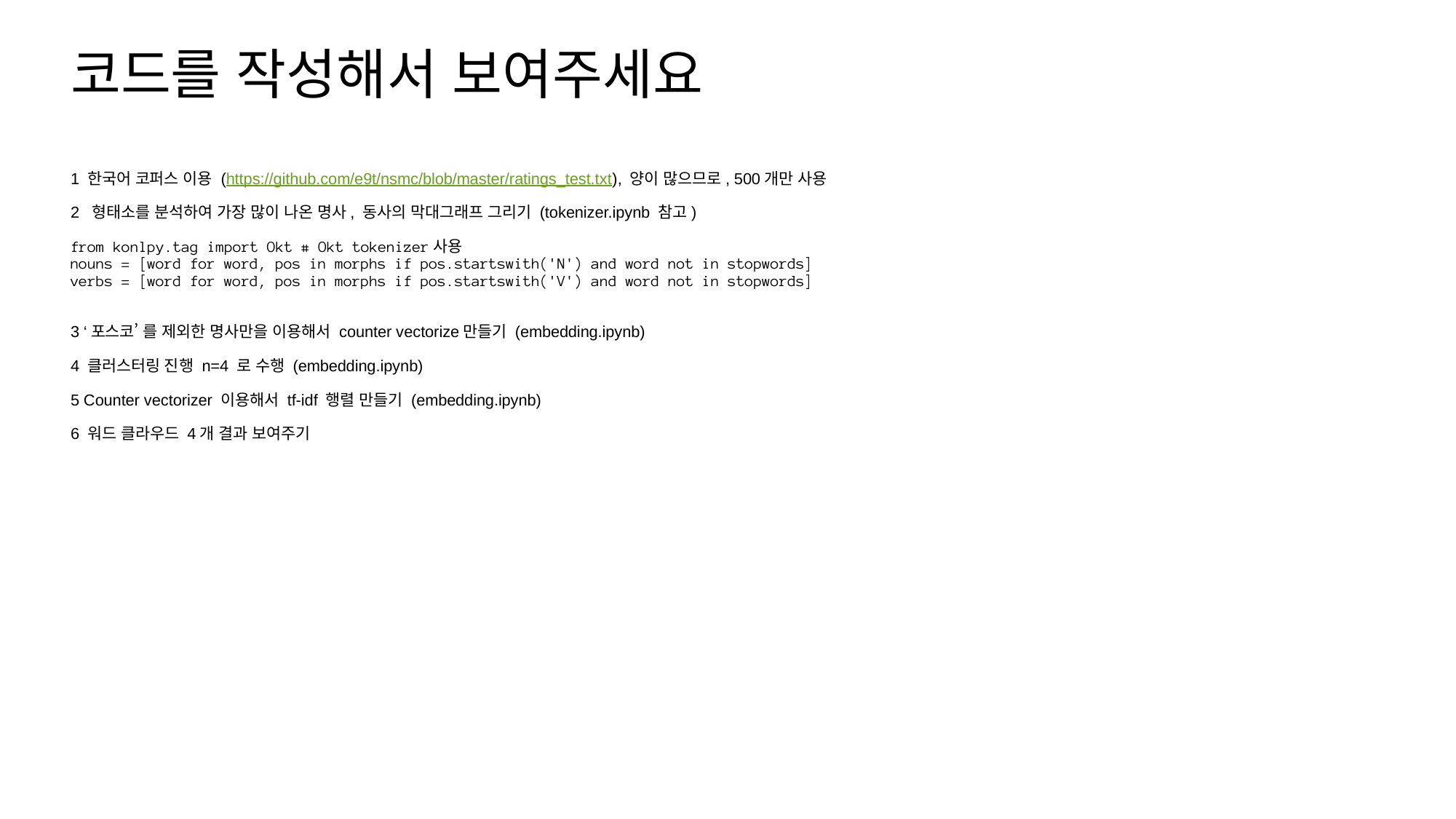

# 코드를 작성해서 보여주세요
1 한국어 코퍼스 이용 (https://github.com/e9t/nsmc/blob/master/ratings_test.txt), 양이 많으므로, 500개만 사용

2  형태소를 분석하여 가장 많이 나온 명사, 동사의 막대그래프 그리기 (tokenizer.ipynb 참고)

from konlpy.tag import Okt # Okt tokenizer사용
nouns = [word for word, pos in morphs if pos.startswith('N') and word not in stopwords]
verbs = [word for word, pos in morphs if pos.startswith('V') and word not in stopwords]

3 ‘포스코’ 를 제외한 명사만을 이용해서 counter vectorize만들기 (embedding.ipynb)

4 클러스터링 진행 n=4 로 수행 (embedding.ipynb)

5 Counter vectorizer 이용해서 tf-idf 행렬 만들기 (embedding.ipynb)

6 워드 클라우드 4개 결과 보여주기